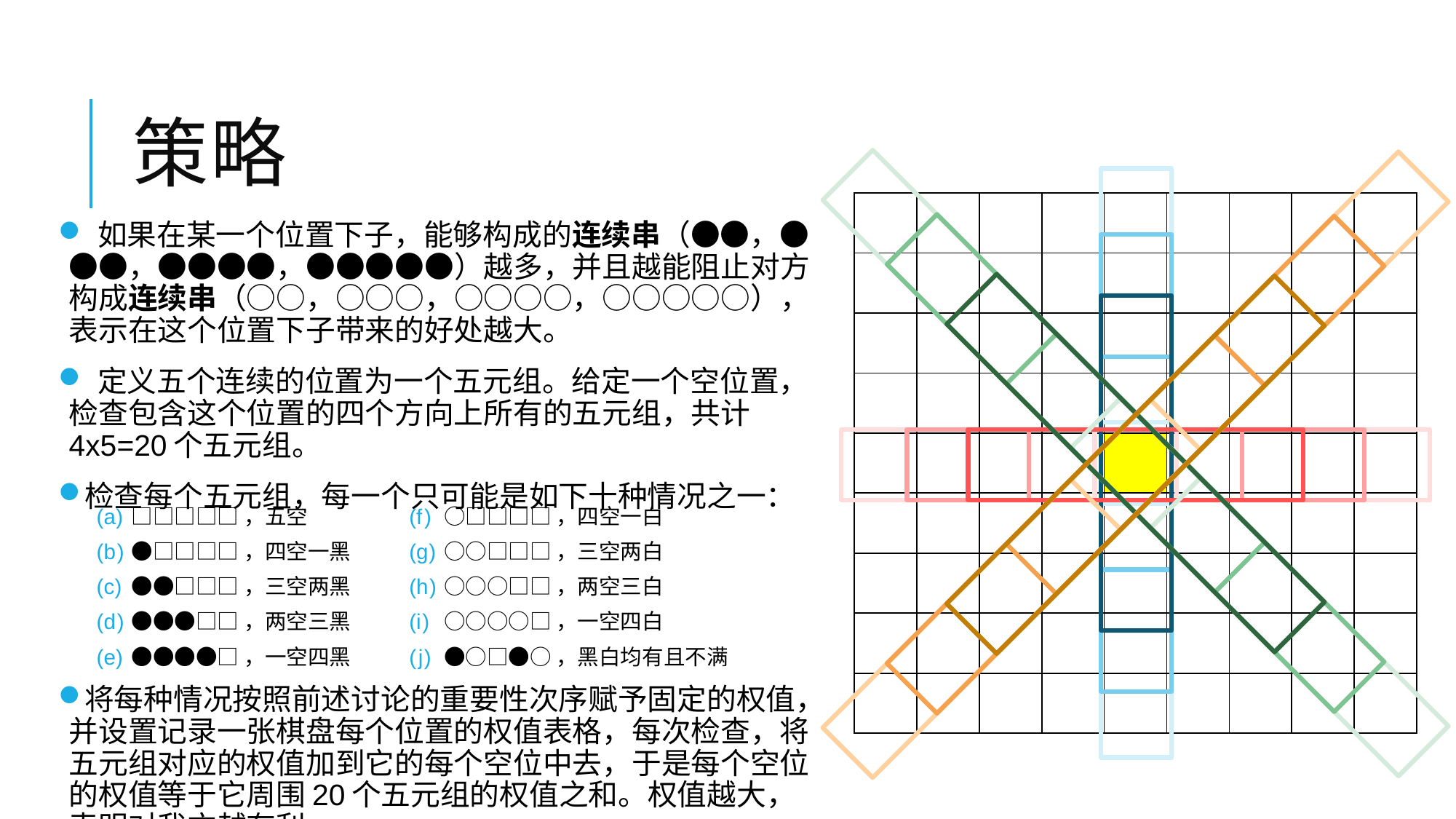

# 策略

|  |  |  |  |  |  |  |  |  |
| --- | --- | --- | --- | --- | --- | --- | --- | --- |
|  |  |  |  |  |  |  |  |  |
|  |  |  |  |  |  |  |  |  |
|  |  |  |  |  |  |  |  |  |
|  |  |  |  |  |  |  |  |  |
|  |  |  |  |  |  |  |  |  |
|  |  |  |  |  |  |  |  |  |
|  |  |  |  |  |  |  |  |  |
|  |  |  |  |  |  |  |  |  |
 如果在某一个位置下子，能够构成的连续串（●●，●●●，●●●●，●●●●●）越多，并且越能阻止对方构成连续串（○○，○○○，○○○○，○○○○○），表示在这个位置下子带来的好处越大。
 定义五个连续的位置为一个五元组。给定一个空位置，检查包含这个位置的四个方向上所有的五元组，共计4x5=20个五元组。
检查每个五元组，每一个只可能是如下十种情况之一：

将每种情况按照前述讨论的重要性次序赋予固定的权值，并设置记录一张棋盘每个位置的权值表格，每次检查，将五元组对应的权值加到它的每个空位中去，于是每个空位的权值等于它周围20个五元组的权值之和。权值越大，表明对我方越有利。

□□□□□，五空
●□□□□，四空一黑
●●□□□，三空两黑
●●●□□，两空三黑
●●●●□，一空四黑
○□□□□，四空一白
○○□□□，三空两白
○○○□□，两空三白
○○○○□，一空四白
●○□●○，黑白均有且不满